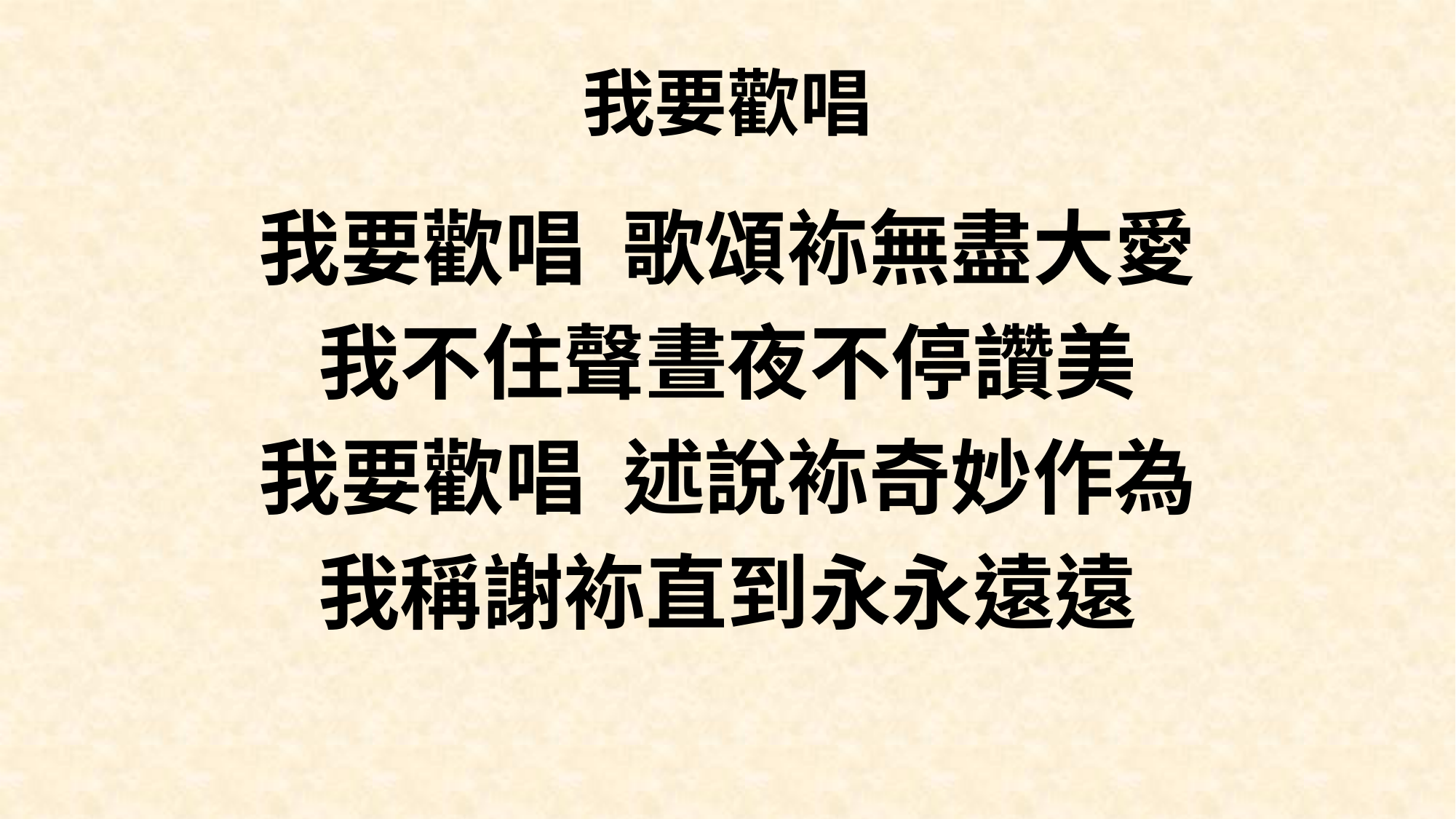

# 我要歡唱
我要歡唱  歌頌袮無盡大愛
我不住聲晝夜不停讚美
我要歡唱  述說袮奇妙作為
我稱謝袮直到永永遠遠